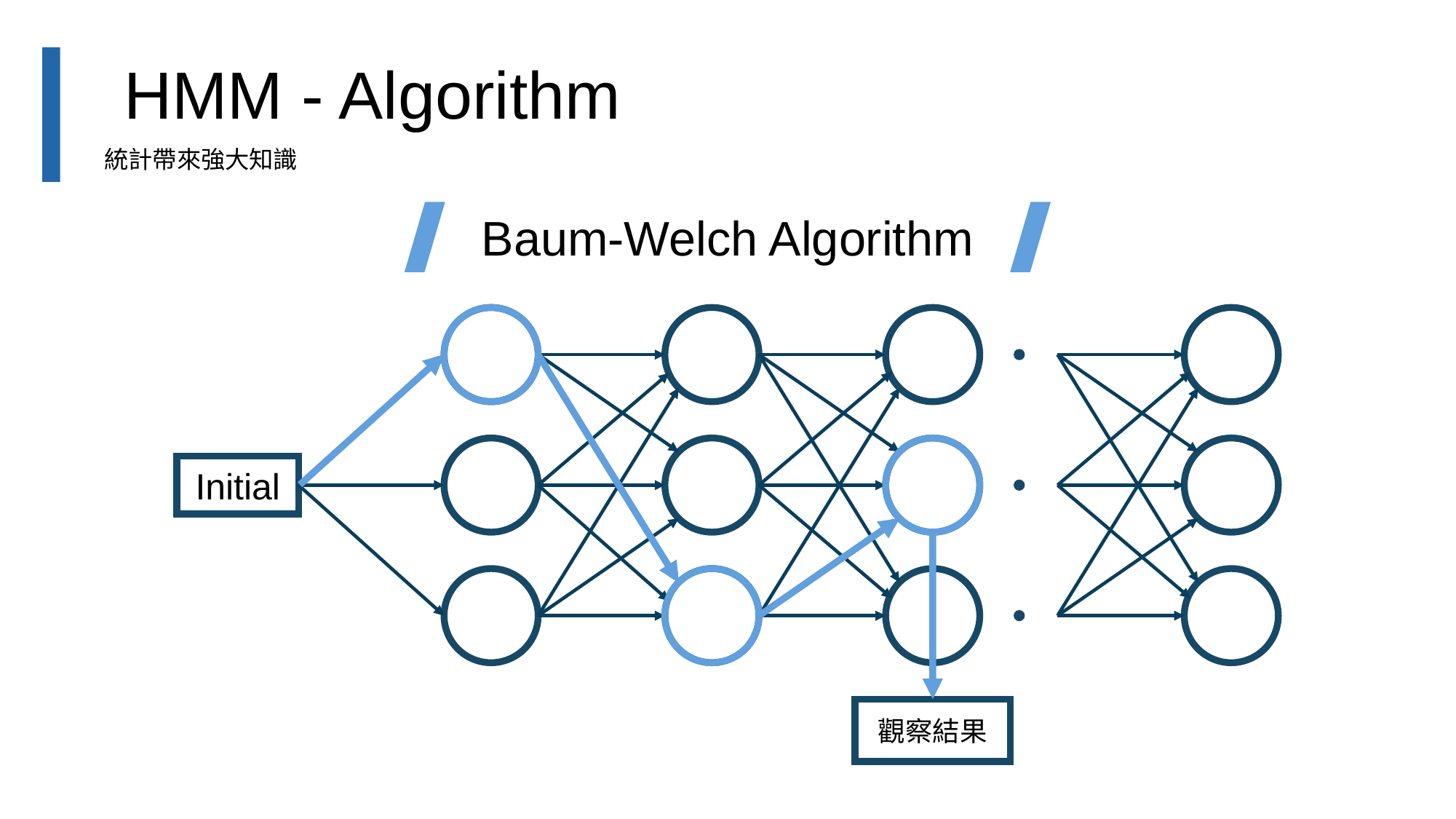

HMM - Algorithm
統計帶來強大知識

Baum-Welch Algorithm

Initial

觀察結果